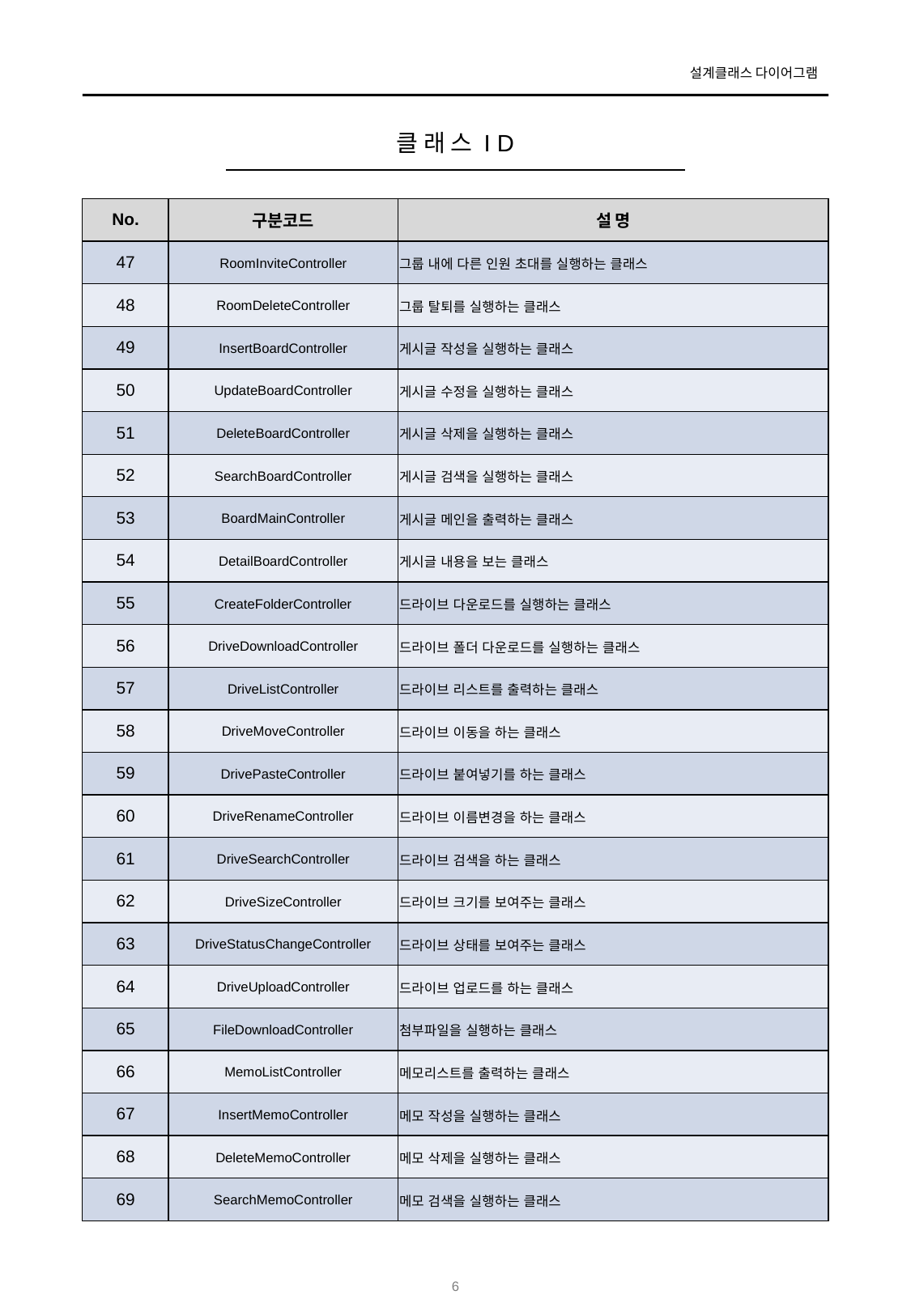

# 클 래 스 I D
| No. | 구분코드 | 설 명 |
| --- | --- | --- |
| 47 | RoomInviteController | 그룹 내에 다른 인원 초대를 실행하는 클래스 |
| 48 | RoomDeleteController | 그룹 탈퇴를 실행하는 클래스 |
| 49 | InsertBoardController | 게시글 작성을 실행하는 클래스 |
| 50 | UpdateBoardController | 게시글 수정을 실행하는 클래스 |
| 51 | DeleteBoardController | 게시글 삭제을 실행하는 클래스 |
| 52 | SearchBoardController | 게시글 검색을 실행하는 클래스 |
| 53 | BoardMainController | 게시글 메인을 출력하는 클래스 |
| 54 | DetailBoardController | 게시글 내용을 보는 클래스 |
| 55 | CreateFolderController | 드라이브 다운로드를 실행하는 클래스 |
| 56 | DriveDownloadController | 드라이브 폴더 다운로드를 실행하는 클래스 |
| 57 | DriveListController | 드라이브 리스트를 출력하는 클래스 |
| 58 | DriveMoveController | 드라이브 이동을 하는 클래스 |
| 59 | DrivePasteController | 드라이브 붙여넣기를 하는 클래스 |
| 60 | DriveRenameController | 드라이브 이름변경을 하는 클래스 |
| 61 | DriveSearchController | 드라이브 검색을 하는 클래스 |
| 62 | DriveSizeController | 드라이브 크기를 보여주는 클래스 |
| 63 | DriveStatusChangeController | 드라이브 상태를 보여주는 클래스 |
| 64 | DriveUploadController | 드라이브 업로드를 하는 클래스 |
| 65 | FileDownloadController | 첨부파일을 실행하는 클래스 |
| 66 | MemoListController | 메모리스트를 출력하는 클래스 |
| 67 | InsertMemoController | 메모 작성을 실행하는 클래스 |
| 68 | DeleteMemoController | 메모 삭제을 실행하는 클래스 |
| 69 | SearchMemoController | 메모 검색을 실행하는 클래스 |
6